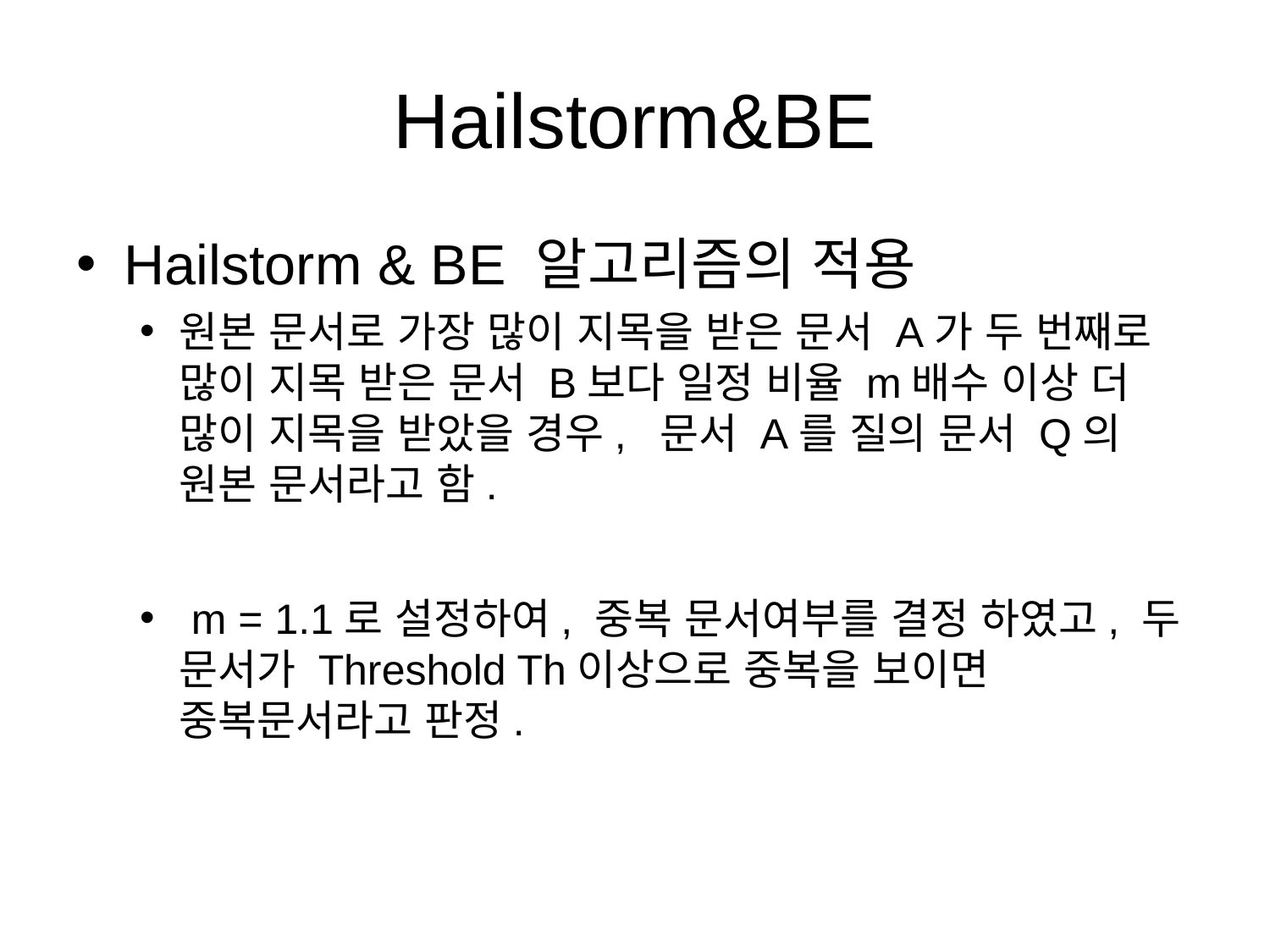

# Hailstorm&BE
Hailstorm & BE 알고리즘의 적용
원본 문서로 가장 많이 지목을 받은 문서 A가 두 번째로 많이 지목 받은 문서 B보다 일정 비율 m배수 이상 더 많이 지목을 받았을 경우,  문서 A를 질의 문서 Q의 원본 문서라고 함.

 m = 1.1로 설정하여, 중복 문서여부를 결정 하였고, 두 문서가 Threshold Th이상으로 중복을 보이면 중복문서라고 판정.